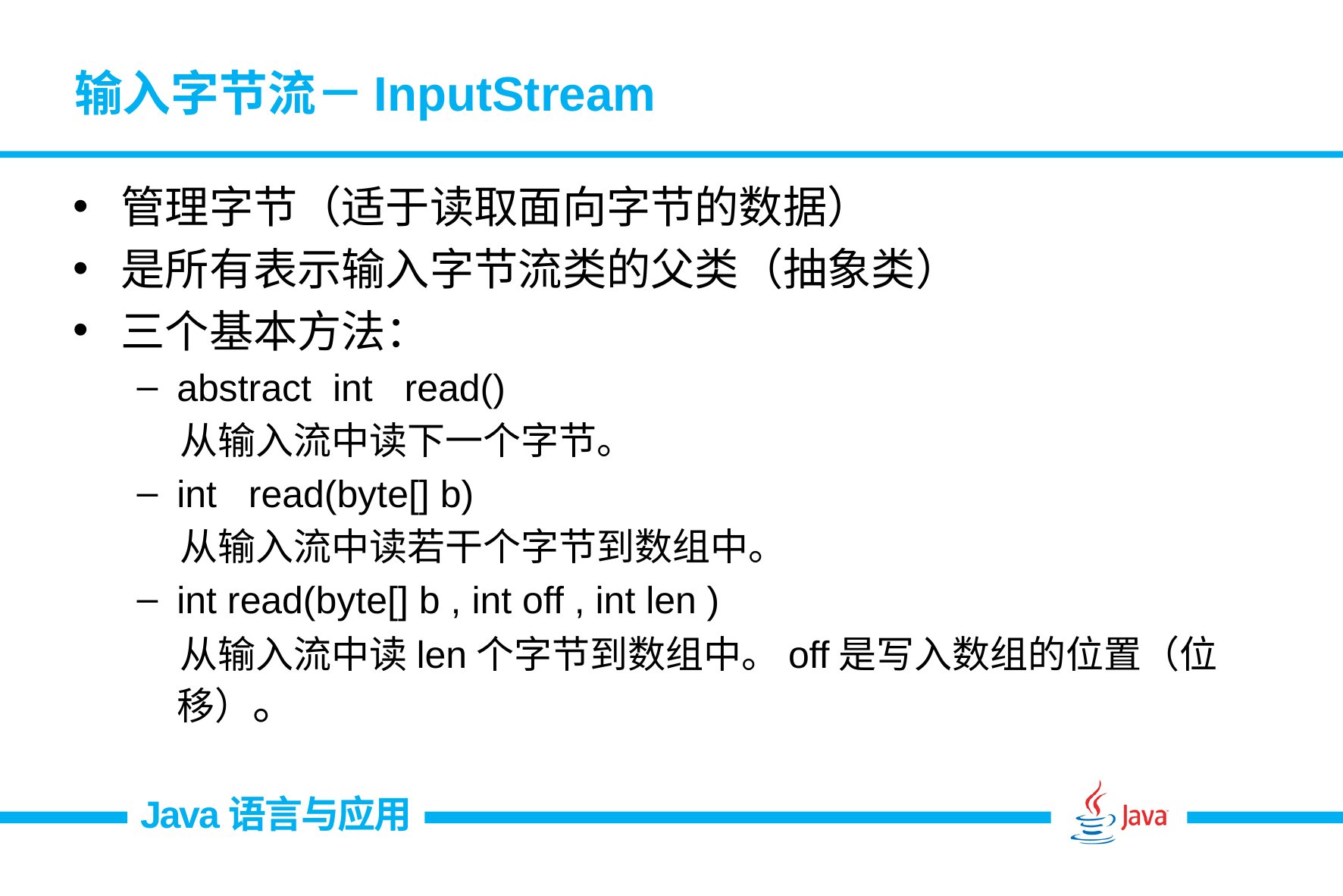

# 输入字节流－InputStream
管理字节（适于读取面向字节的数据）
是所有表示输入字节流类的父类（抽象类）
三个基本方法：
abstract  int   read()
    从输入流中读下一个字节。
int   read(byte[] b)
    从输入流中读若干个字节到数组中。
int read(byte[] b , int off , int len )
    从输入流中读len个字节到数组中。off是写入数组的位置（位移）。
55